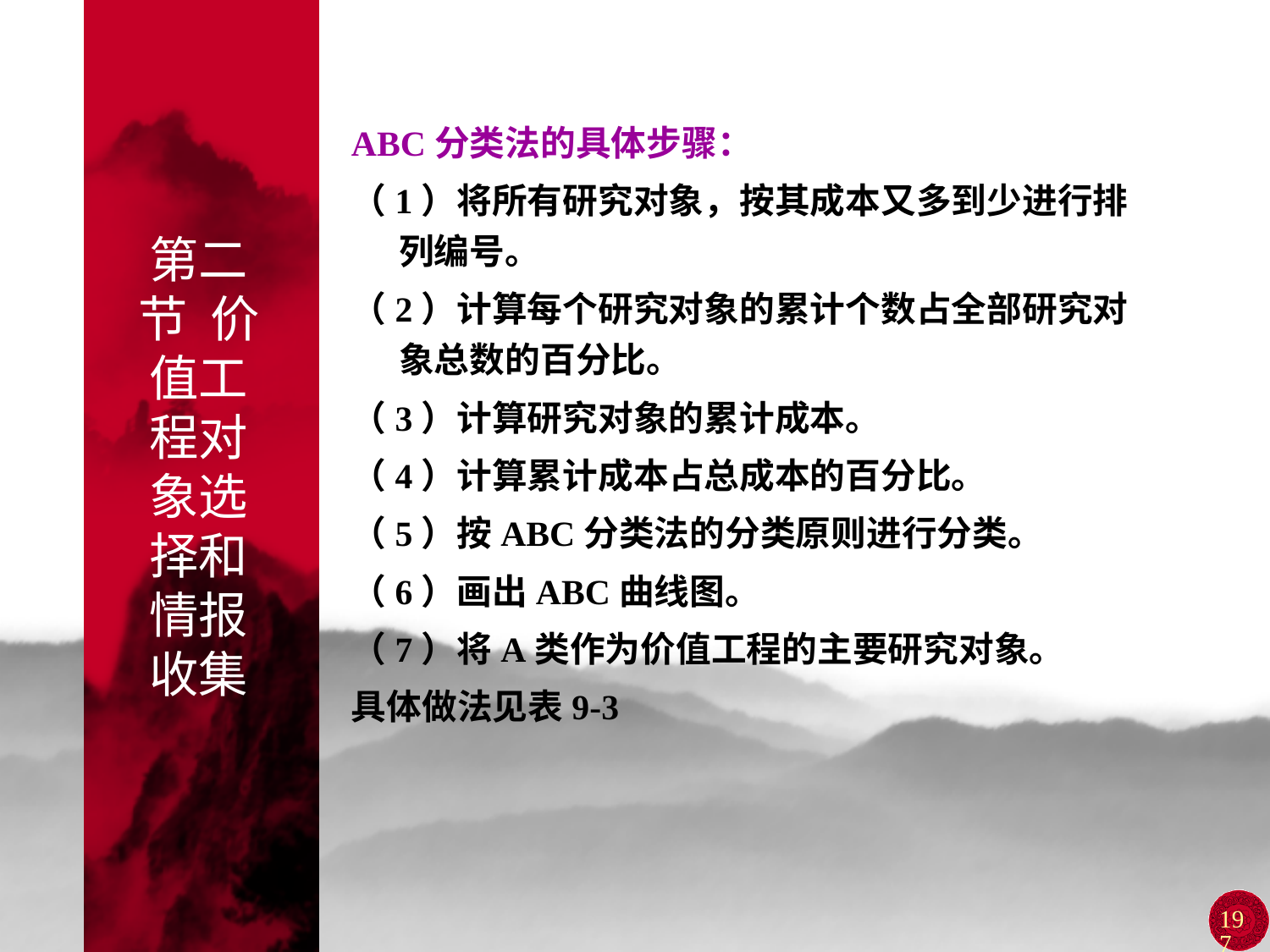

# 第二节  价值工程对象选择和情报收集
ABC分类法的具体步骤：
（1）将所有研究对象，按其成本又多到少进行排列编号。
（2）计算每个研究对象的累计个数占全部研究对象总数的百分比。
（3）计算研究对象的累计成本。
（4）计算累计成本占总成本的百分比。
（5）按ABC分类法的分类原则进行分类。
（6）画出ABC曲线图。
（7）将A类作为价值工程的主要研究对象。
具体做法见表9-3
197